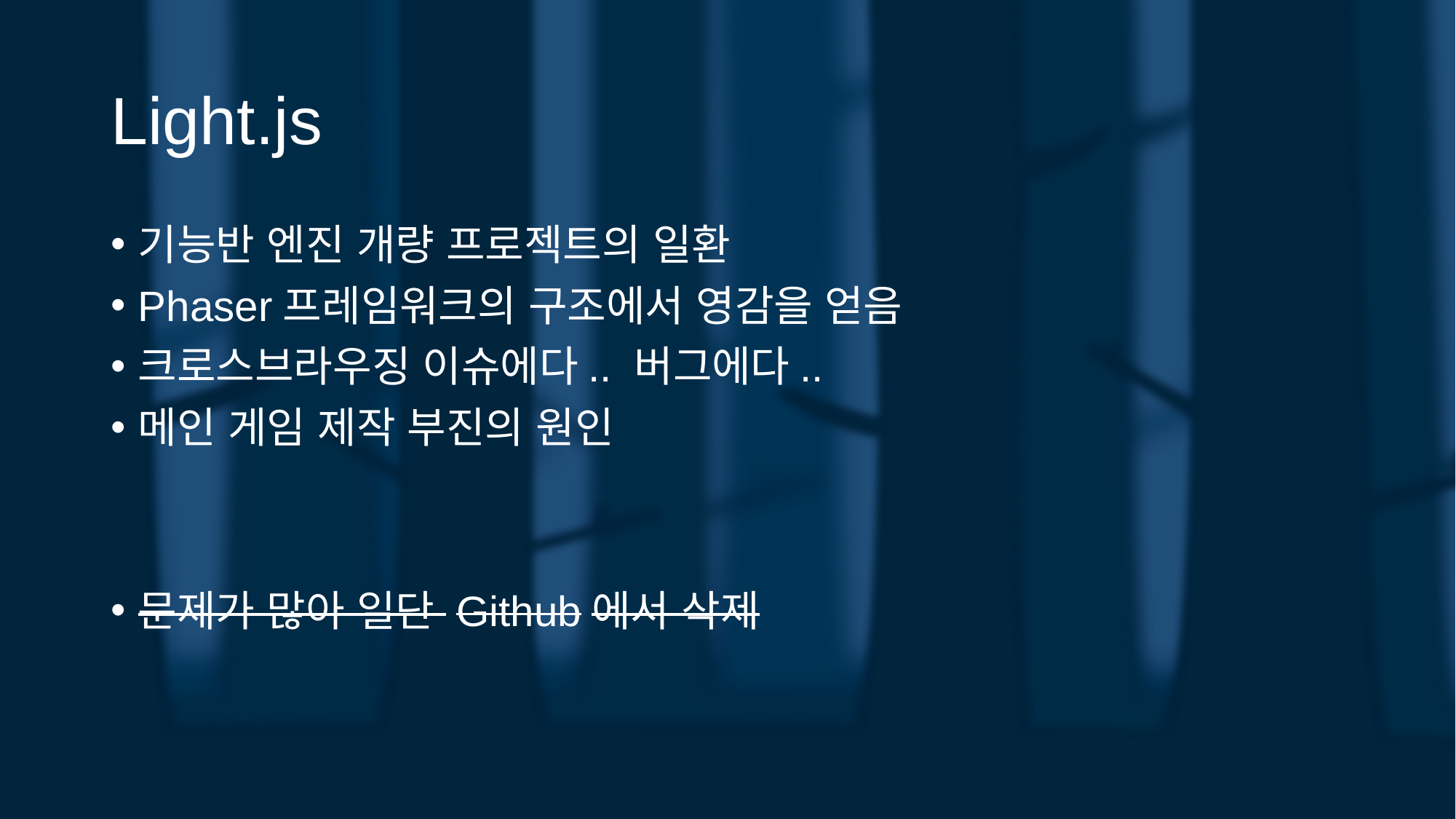

# Light.js
기능반 엔진 개량 프로젝트의 일환
Phaser프레임워크의 구조에서 영감을 얻음
크로스브라우징 이슈에다.. 버그에다..
메인 게임 제작 부진의 원인

문제가 많아 일단 Github에서 삭제